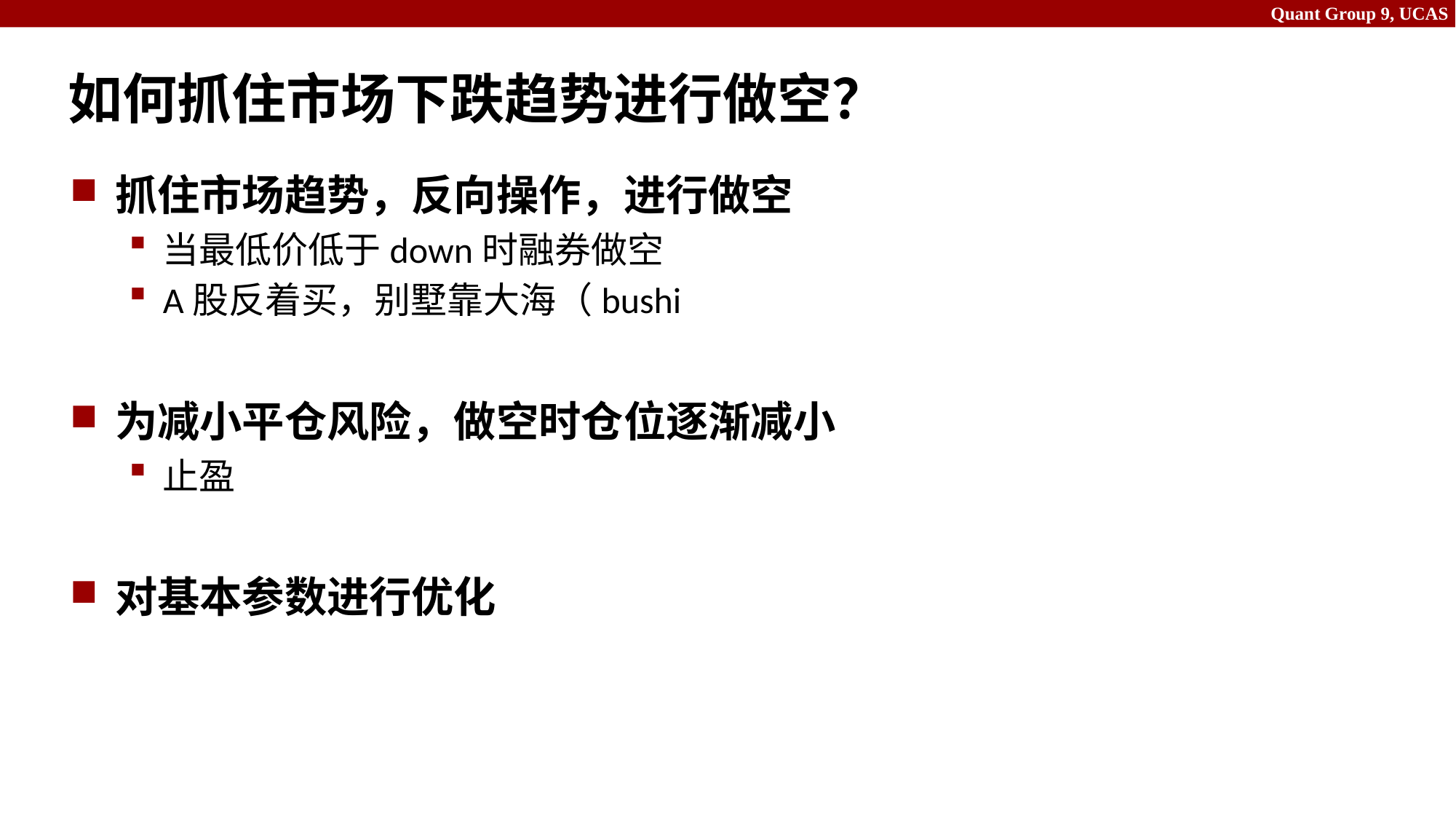

# 如何抓住市场下跌趋势进行做空？
抓住市场趋势，反向操作，进行做空
当最低价低于down时融券做空
A股反着买，别墅靠大海（bushi

为减小平仓风险，做空时仓位逐渐减小
止盈

对基本参数进行优化